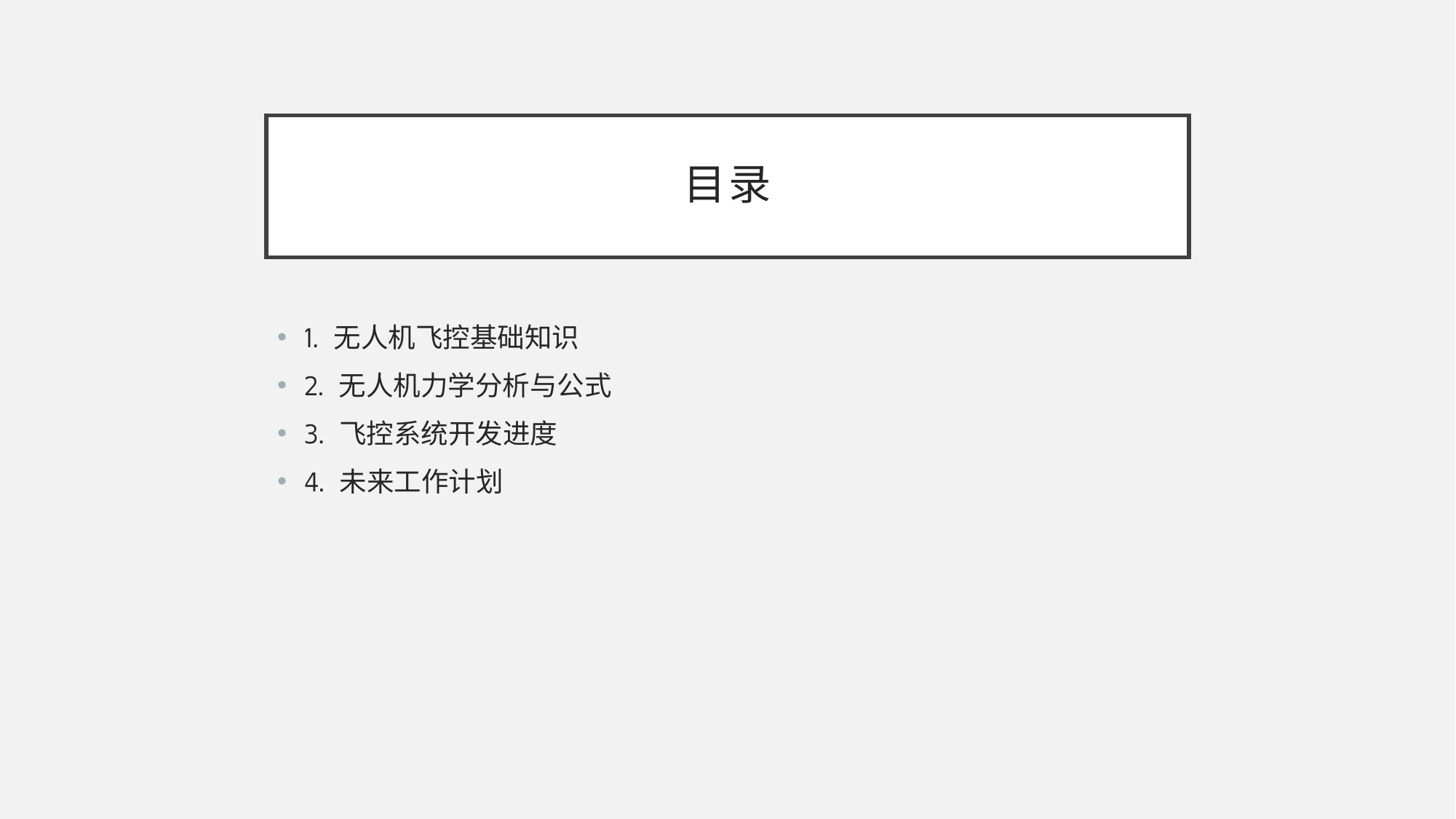

# 目录
1. 无人机飞控基础知识
2. 无人机力学分析与公式
3. 飞控系统开发进度
4. 未来工作计划